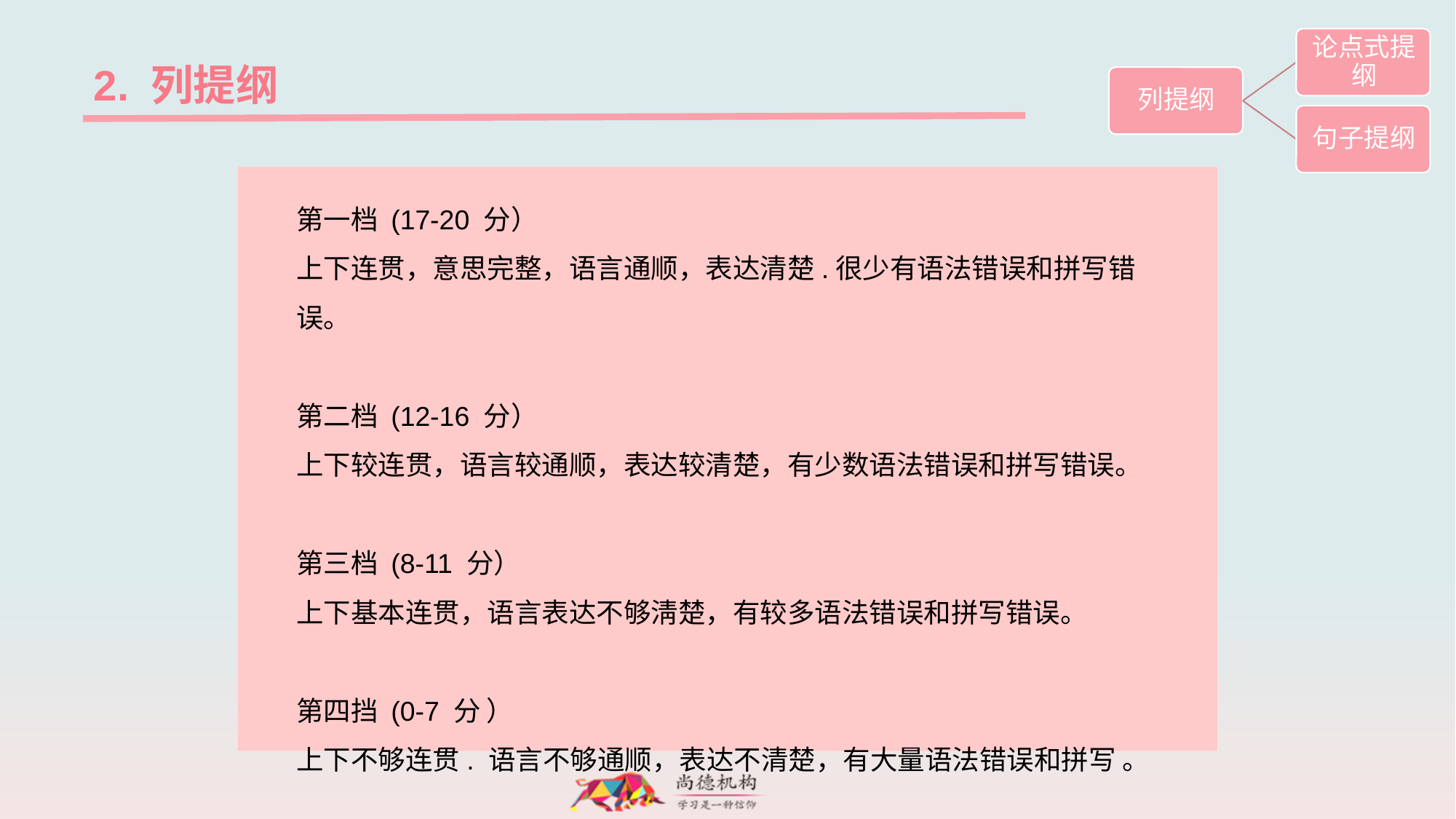

列提纲

论点式提纲

句子提纲
2. 列提纲

第一档 (17-20 分）
上下连贯，意思完整，语言通顺，表达清楚.很少有语法错误和拼写错误。

第二档 (12-16 分）
上下较连贯，语言较通顺，表达较清楚，有少数语法错误和拼写错误。

第三档 (8-11 分）
上下基本连贯，语言表达不够淸楚，有较多语法错误和拼写错误。

第四挡 (0-7 分 ）
上下不够连贯. 语言不够通顺，表达不清楚，有大量语法错误和拼写 。